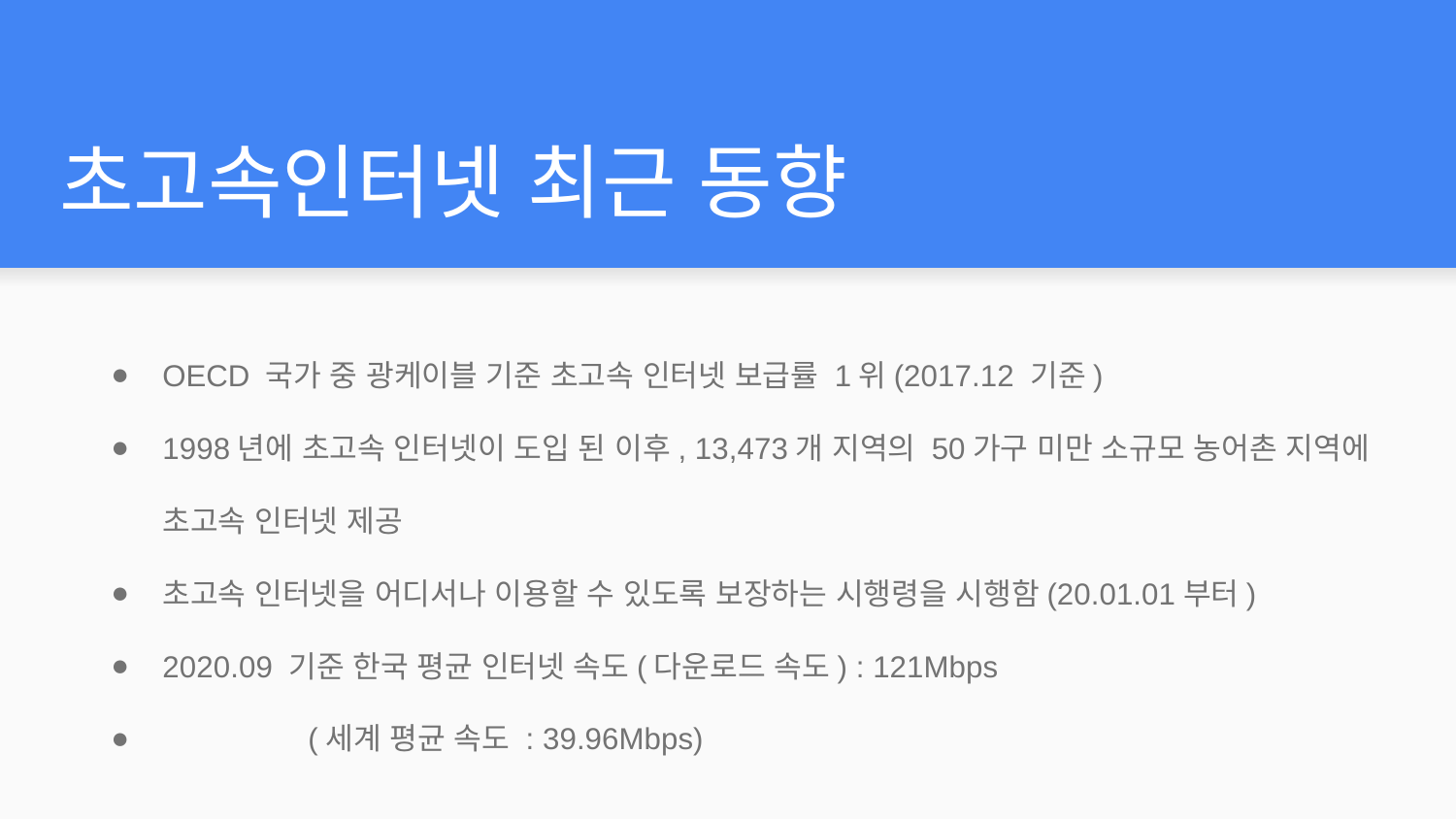

# 초고속인터넷 최근 동향
OECD 국가 중 광케이블 기준 초고속 인터넷 보급률 1위(2017.12 기준)
1998년에 초고속 인터넷이 도입 된 이후, 13,473개 지역의 50가구 미만 소규모 농어촌 지역에 초고속 인터넷 제공
초고속 인터넷을 어디서나 이용할 수 있도록 보장하는 시행령을 시행함(20.01.01부터)
2020.09 기준 한국 평균 인터넷 속도(다운로드 속도) : 121Mbps
 	(세계 평균 속도 : 39.96Mbps)